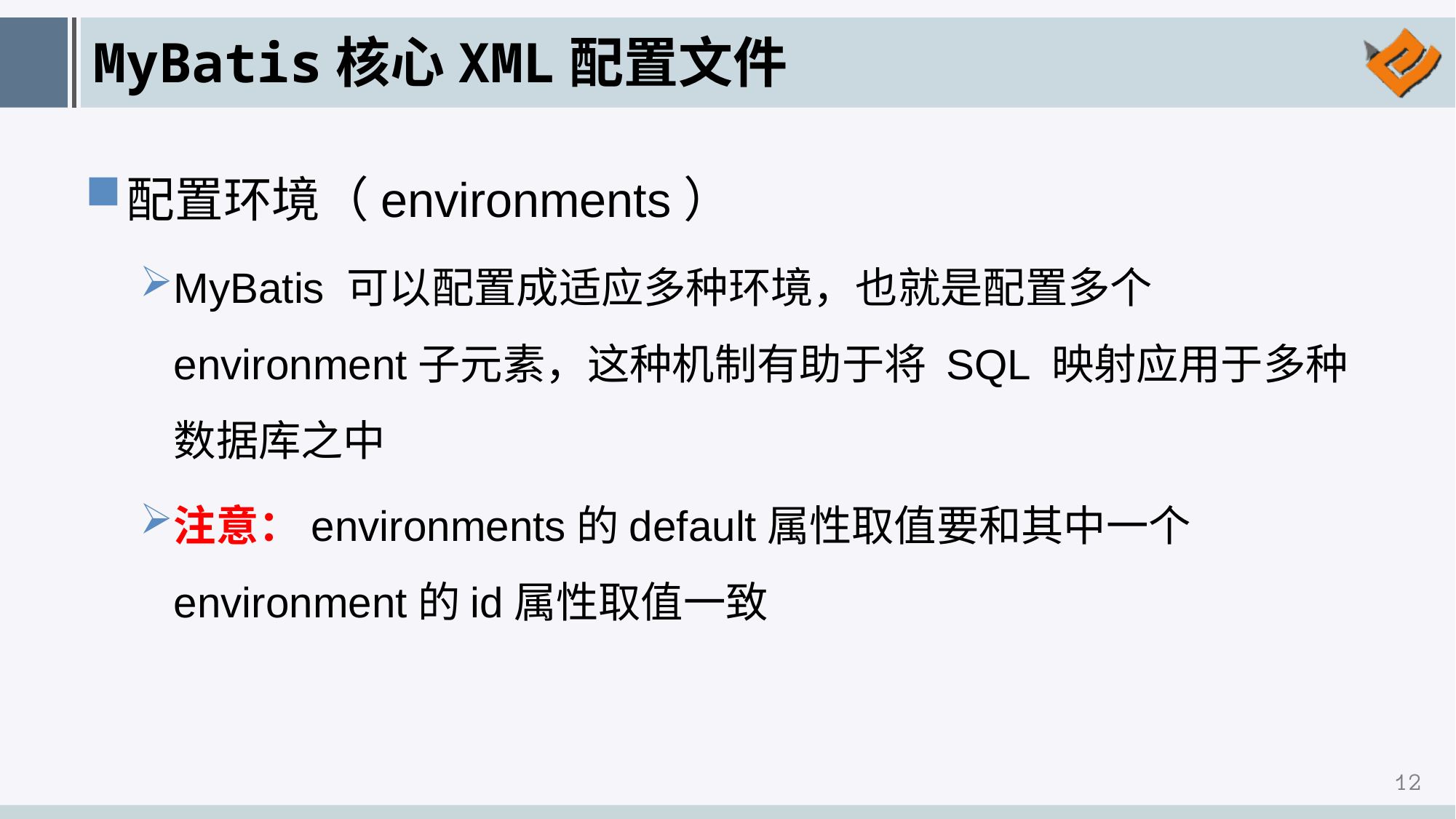

# MyBatis核心XML配置文件
配置环境（environments）
MyBatis 可以配置成适应多种环境，也就是配置多个environment子元素，这种机制有助于将 SQL 映射应用于多种数据库之中
注意：environments的default属性取值要和其中一个environment的id属性取值一致